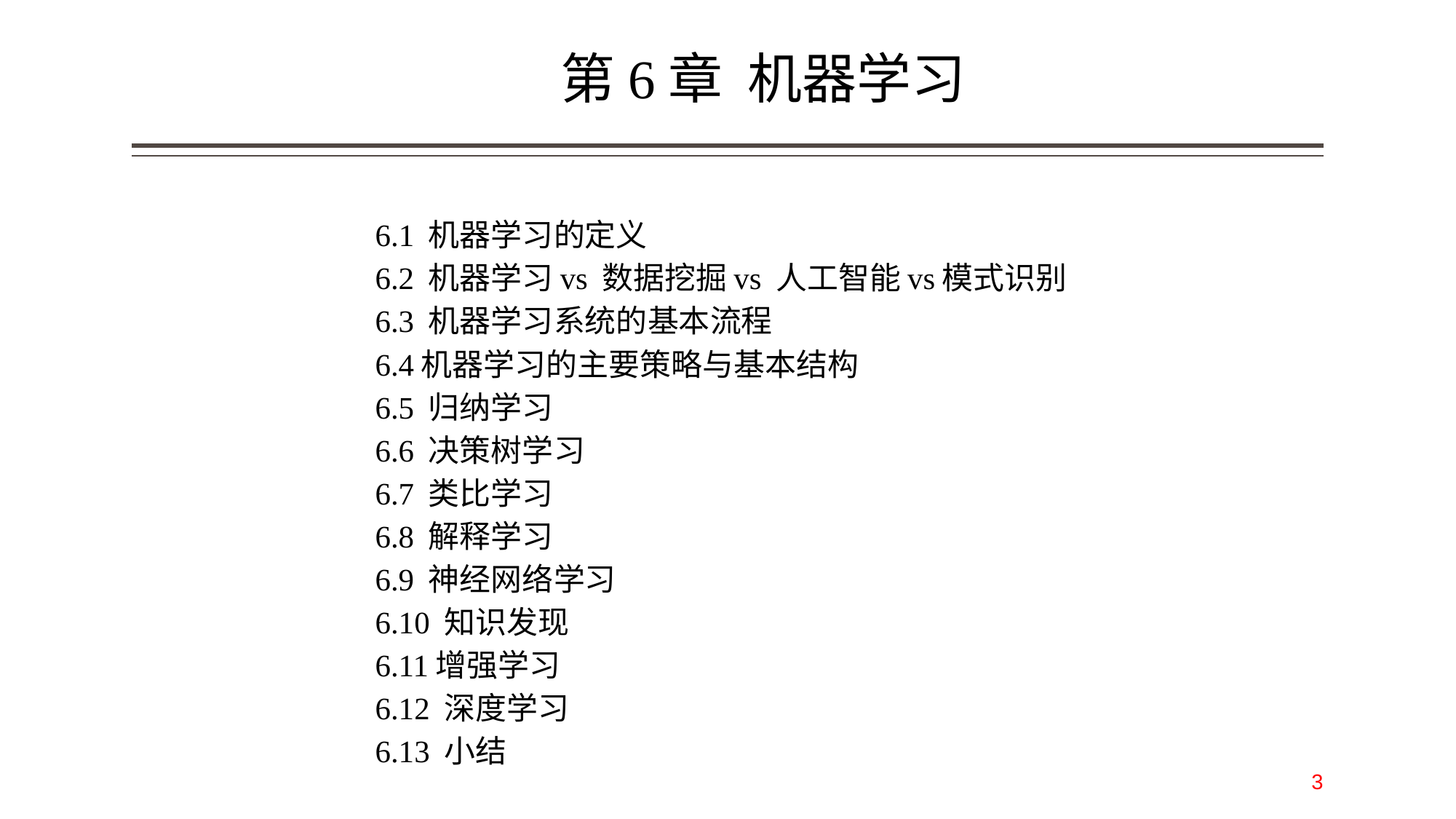

#
第6章  机器学习
6.1 机器学习的定义
6.2 机器学习vs 数据挖掘vs 人工智能vs模式识别
6.3 机器学习系统的基本流程
6.4机器学习的主要策略与基本结构
6.5 归纳学习
6.6 决策树学习
6.7 类比学习
6.8 解释学习
6.9 神经网络学习
6.10 知识发现
6.11增强学习
6.12 深度学习
6.13 小结
3